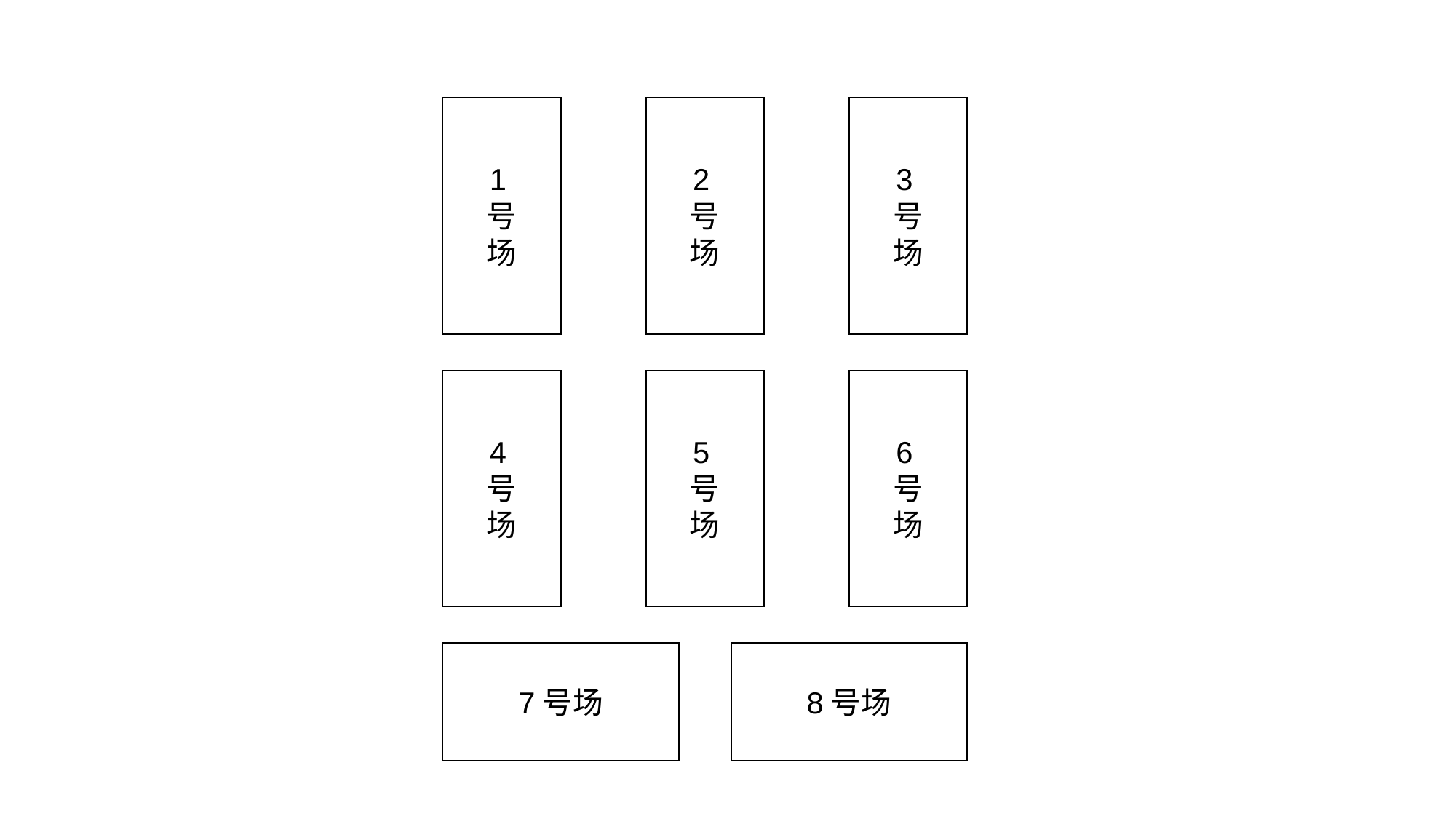

3号场
1号场
2号场

6号场
5号场
4号场

7号场
8号场